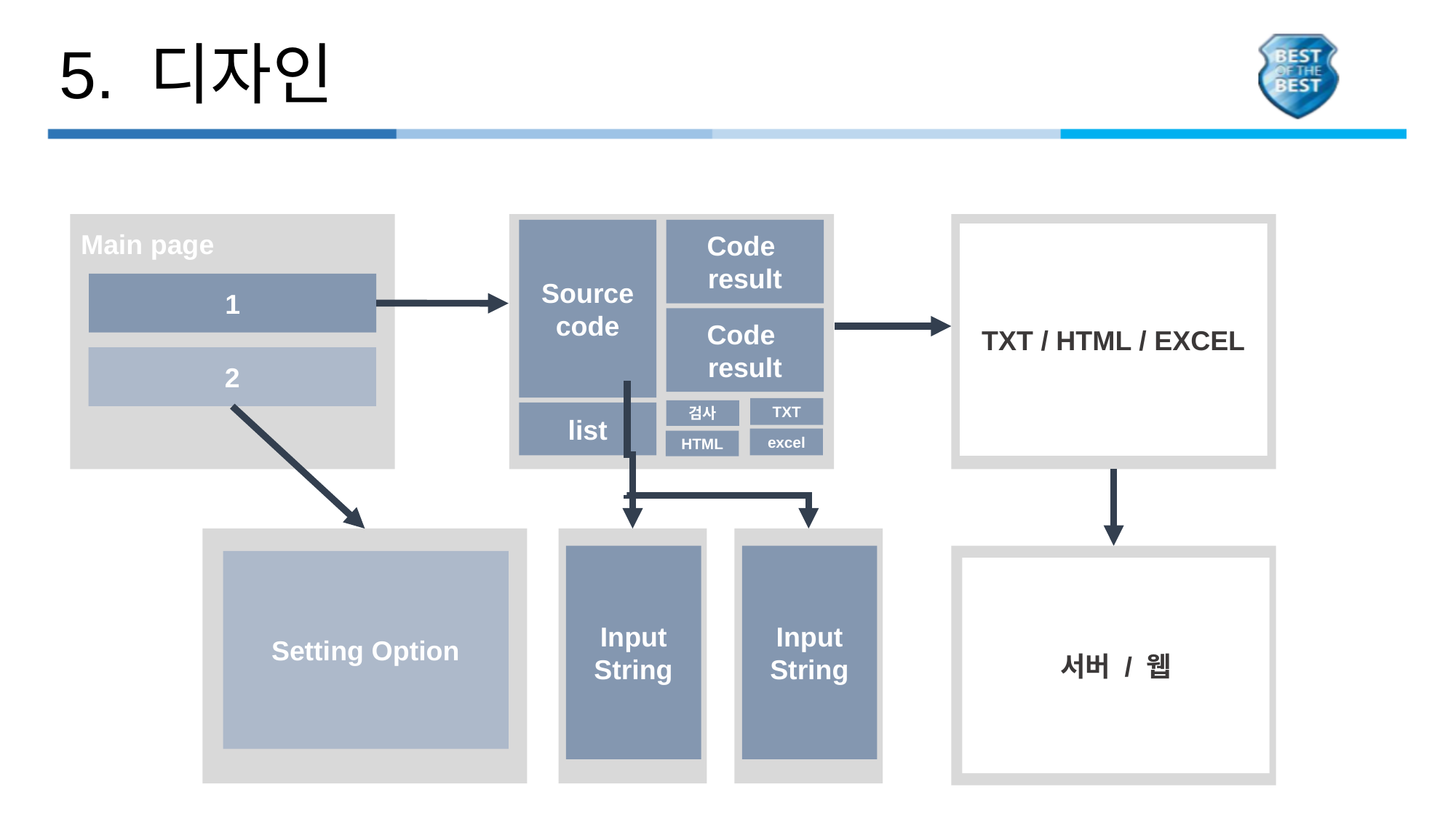

# 5. 디자인

Main page

Source
code
Code
result
TXT / HTML / EXCEL
1
Code
result
2
TXT
검사
list
excel
HTML

Text, CSV, html
Text, CSV, html
Input String
Input String

Setting Option
서버 / 웹